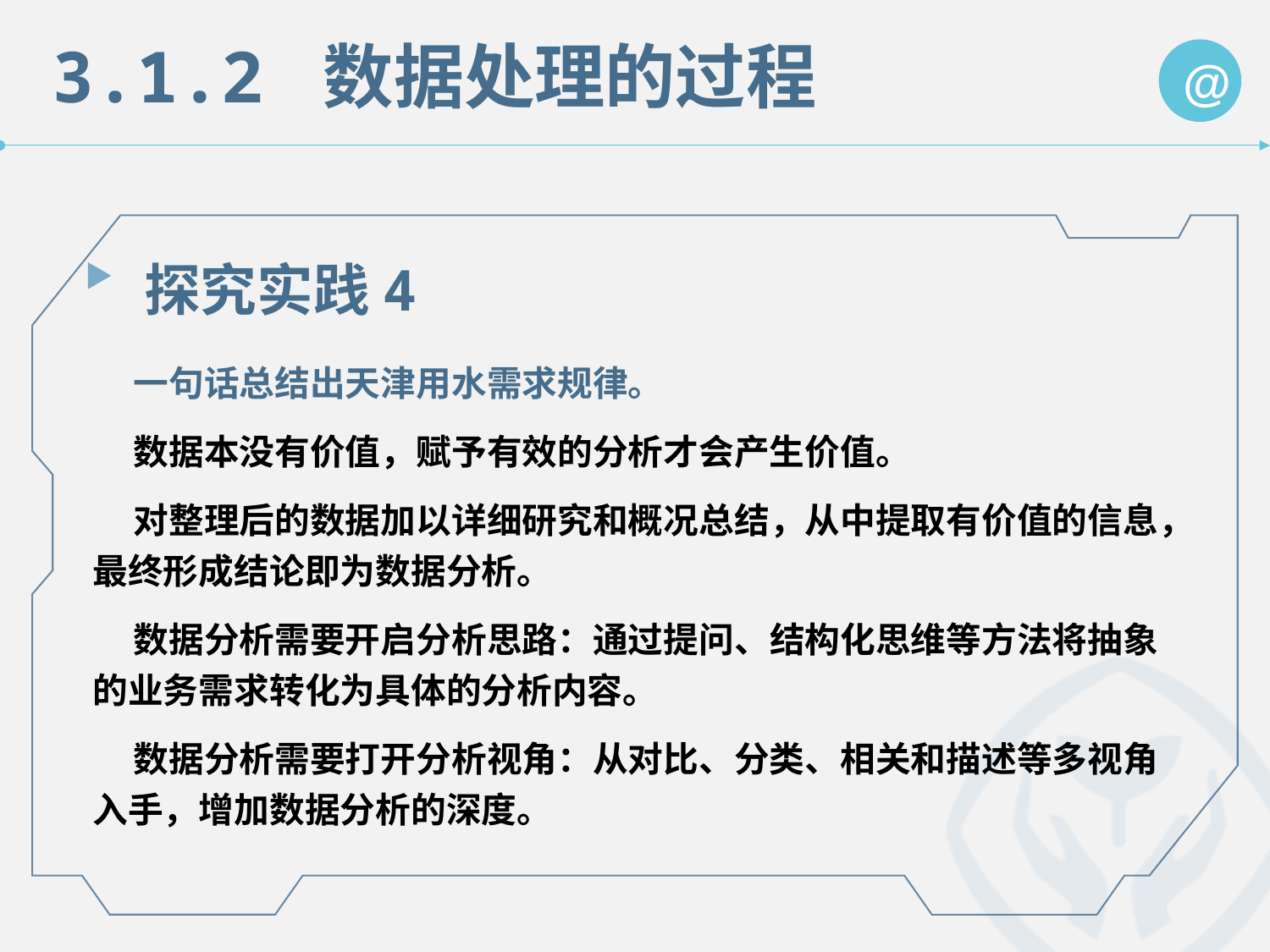

3.1.2 数据处理的过程
@
探究实践4

    一句话总结出天津用水需求规律。
    数据本没有价值，赋予有效的分析才会产生价值。
    对整理后的数据加以详细研究和概况总结，从中提取有价值的信息，最终形成结论即为数据分析。
    数据分析需要开启分析思路：通过提问、结构化思维等方法将抽象的业务需求转化为具体的分析内容。
    数据分析需要打开分析视角：从对比、分类、相关和描述等多视角入手，增加数据分析的深度。